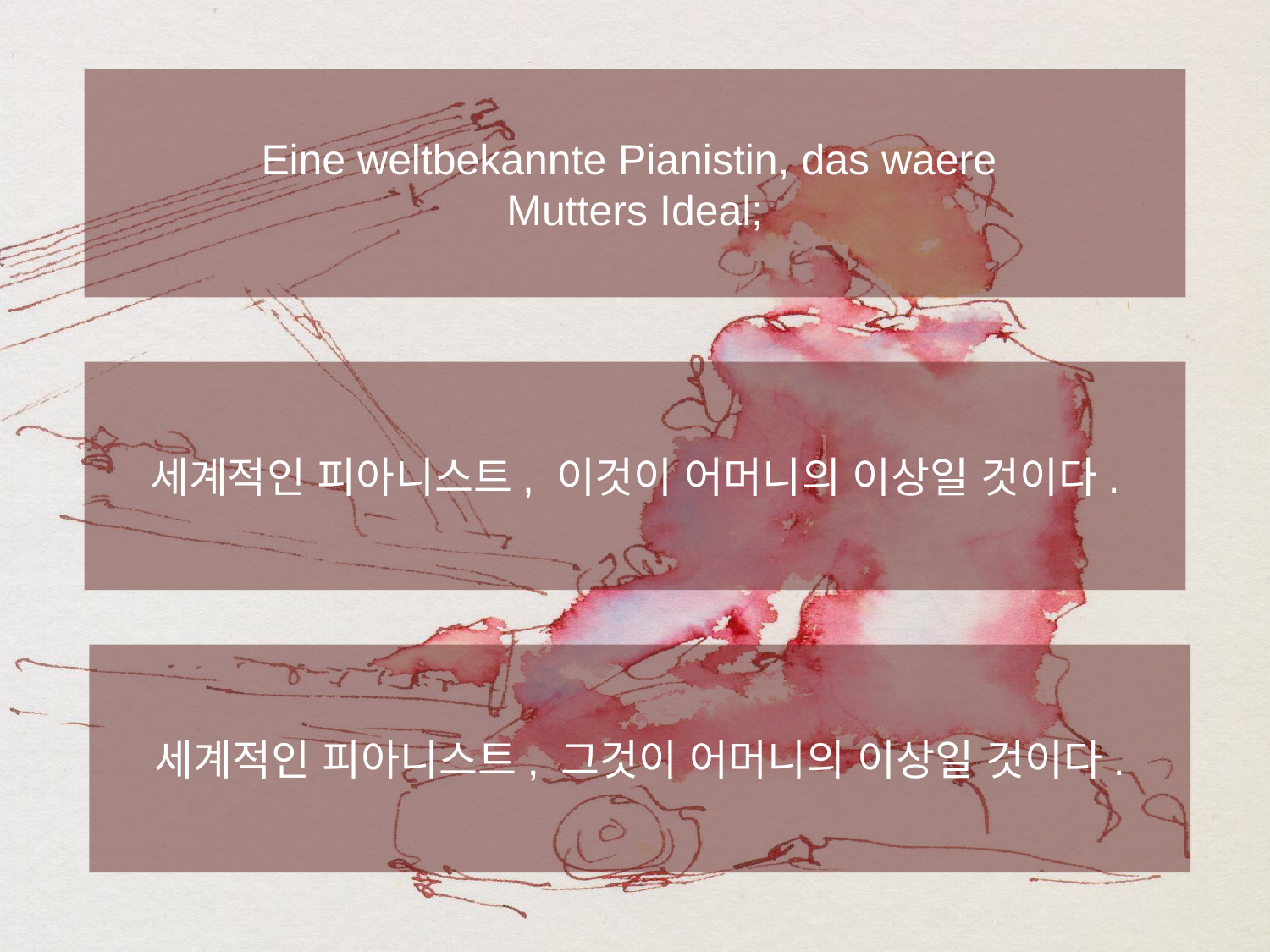

Eine weltbekannte Pianistin, das waere
Mutters Ideal;

세계적인 피아니스트, 이것이 어머니의 이상일 것이다.

세계적인 피아니스트, 그것이 어머니의 이상일 것이다.